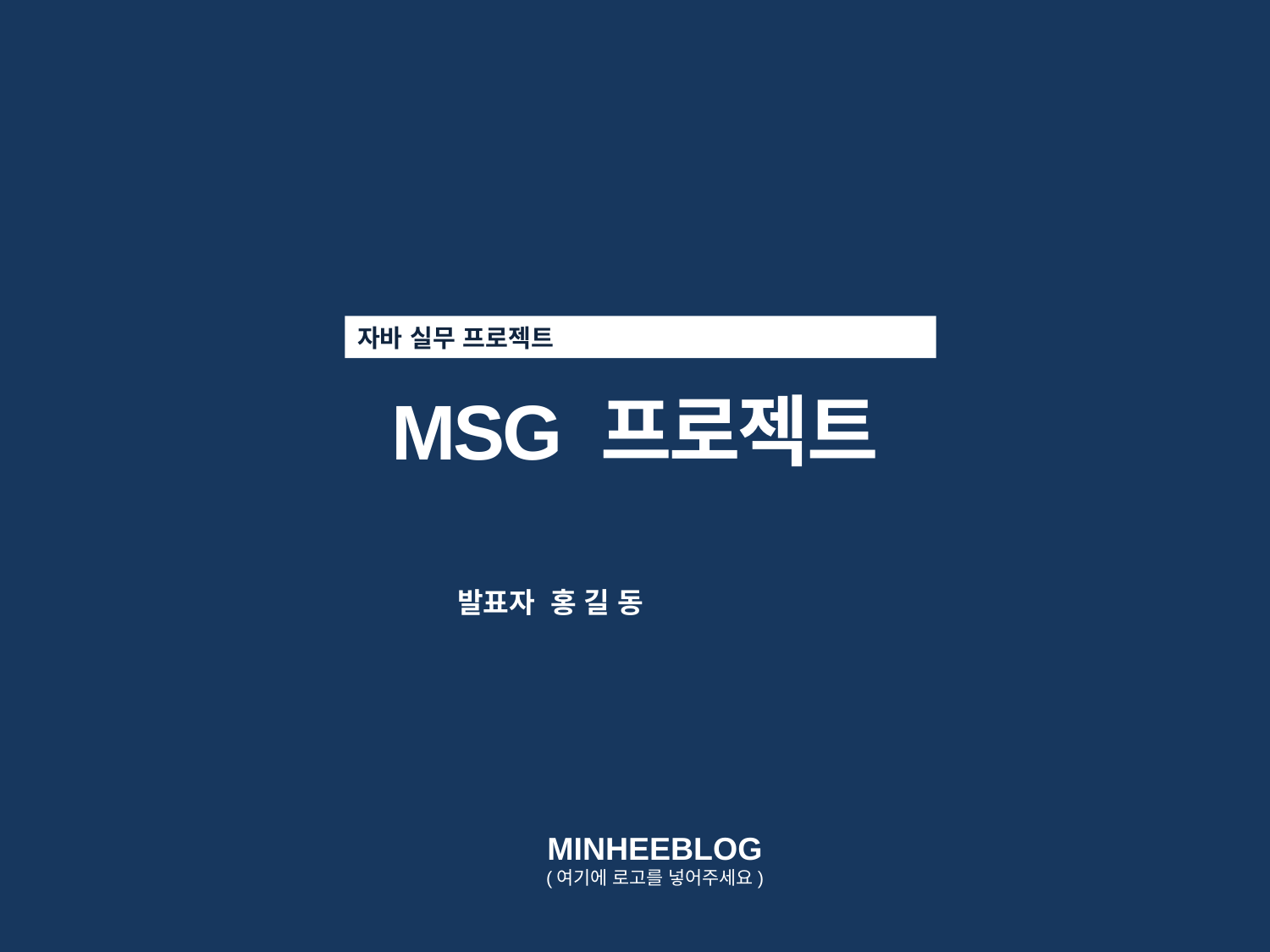

자바 실무 프로젝트
MSG 프로젝트
발표자  홍 길 동
MINHEEBLOG
(여기에 로고를 넣어주세요)